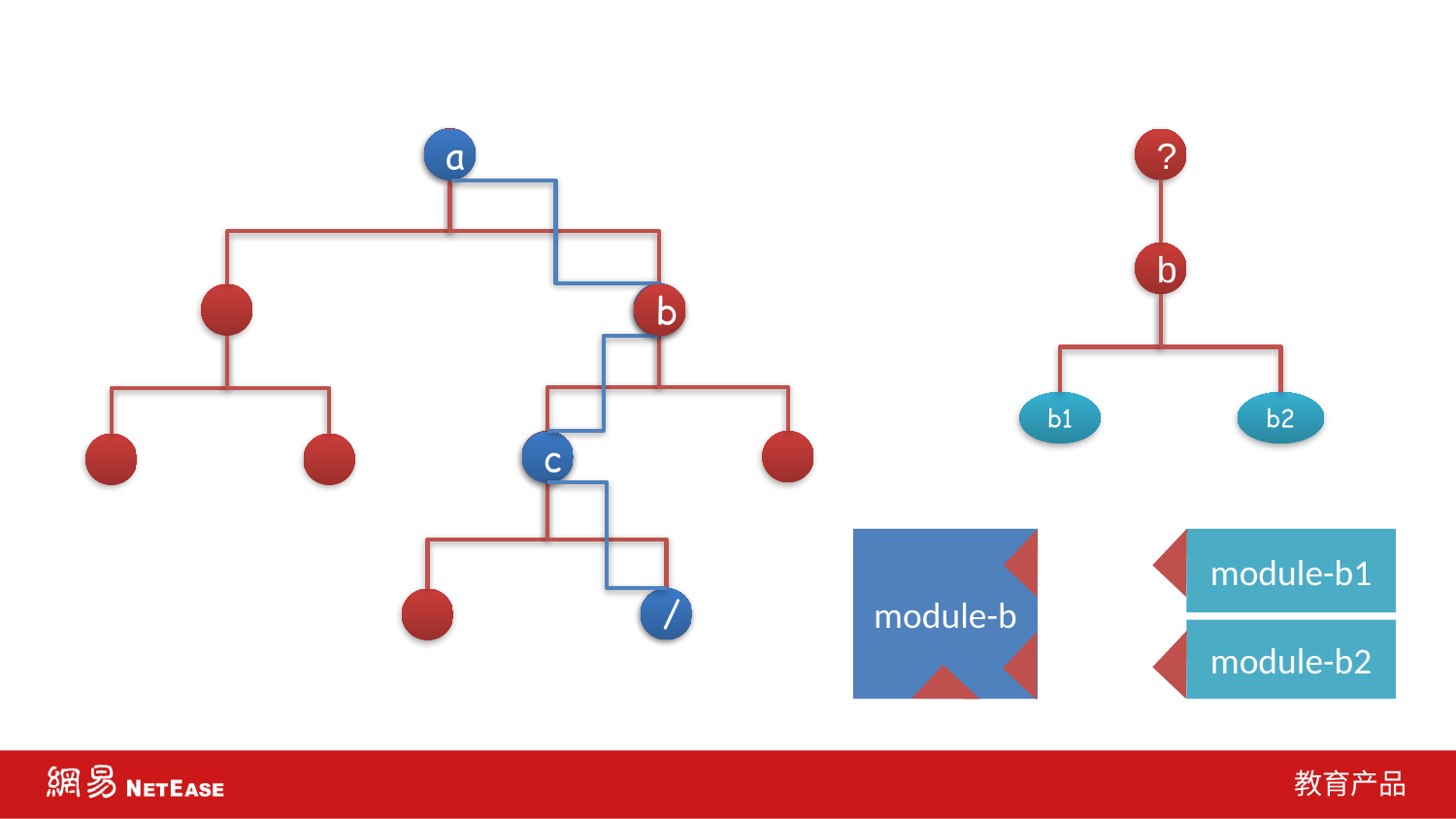

?
a
b
b
b

b1
b2

c

module-b1
module-b

/

module-b2

教育产品